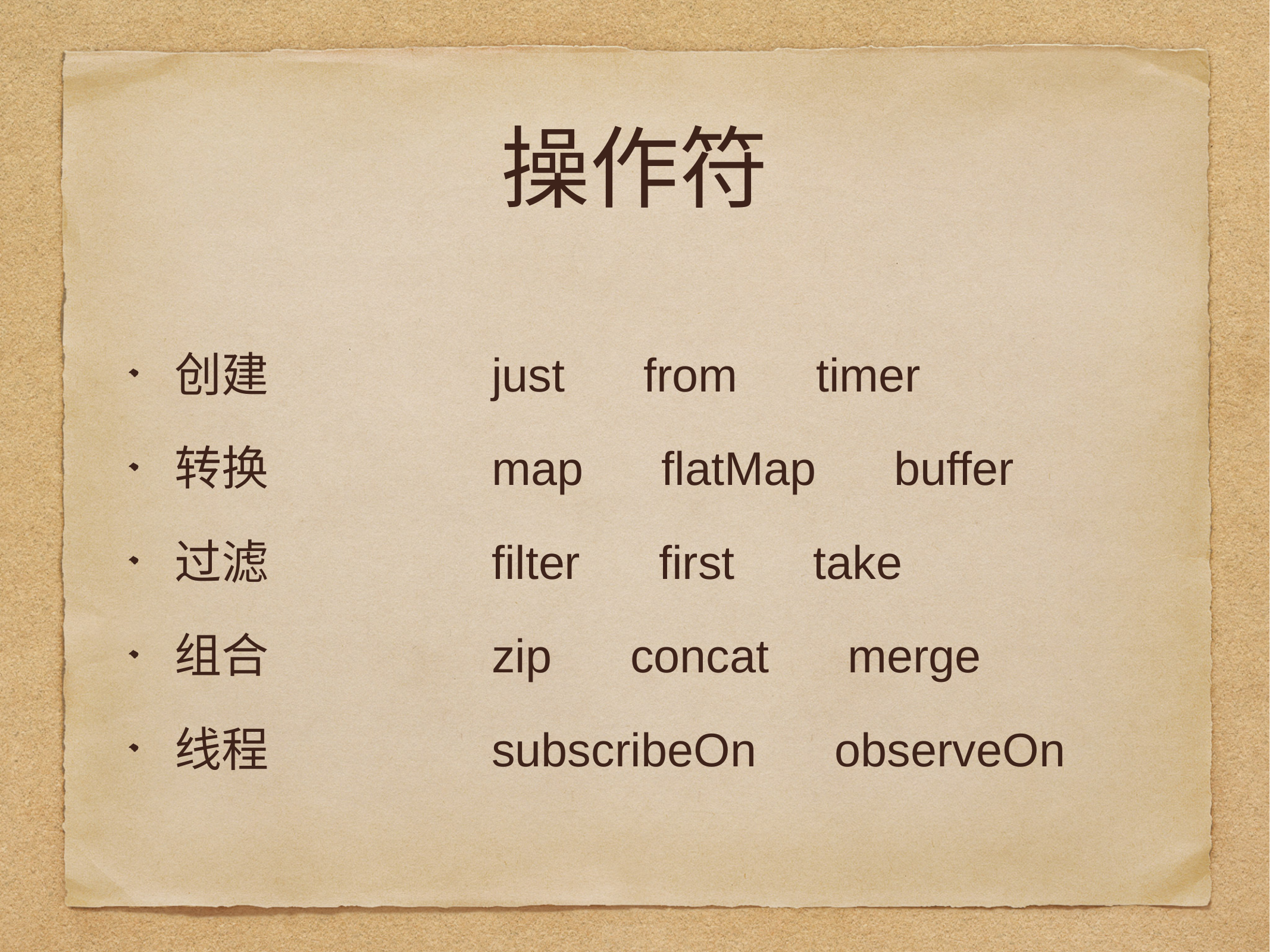

# 操作符
创建                    just      from      timer
转换                    map      flatMap      buffer
过滤                    filter      first      take
组合                    zip      concat      merge
线程                    subscribeOn      observeOn